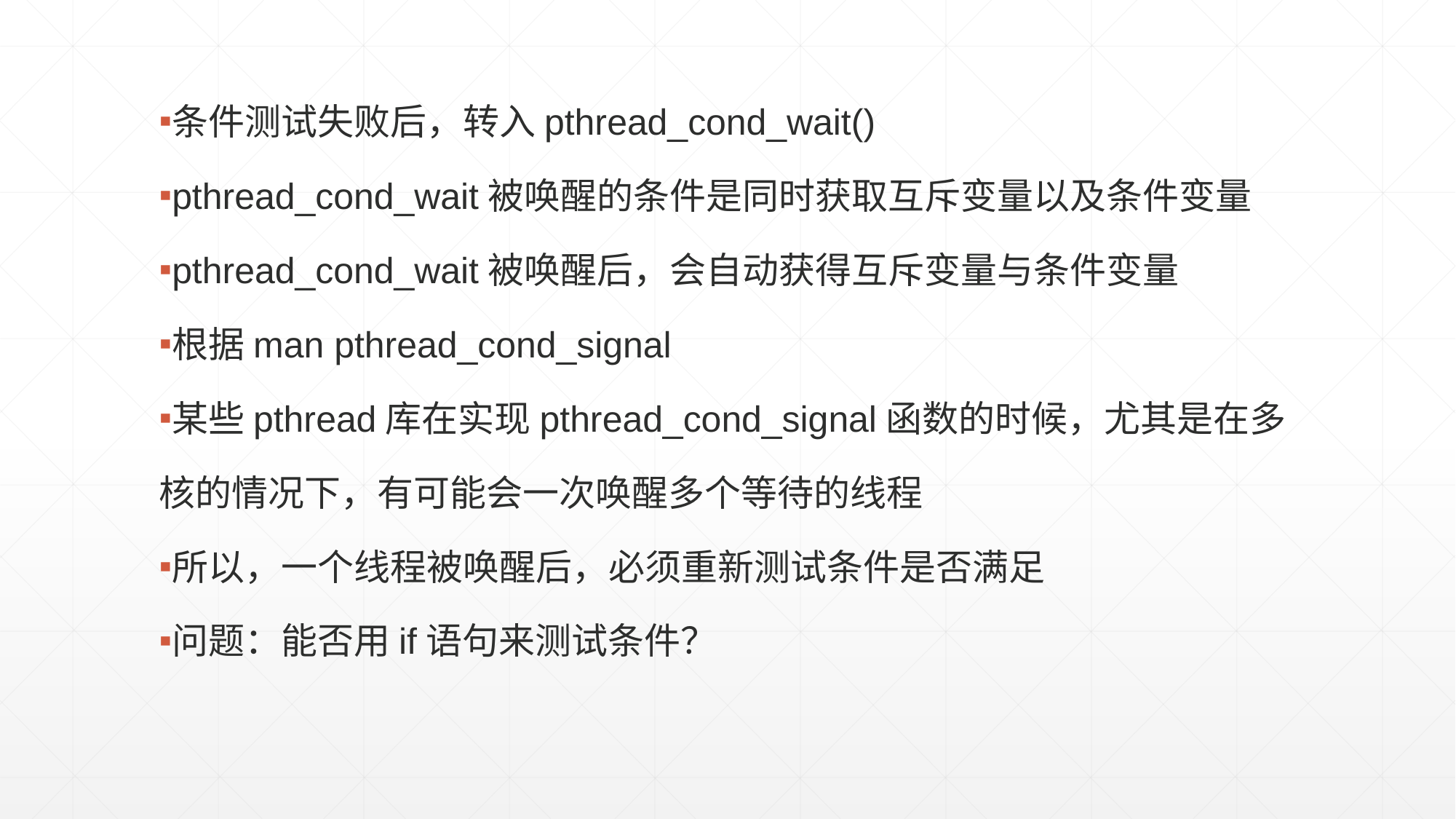

条件测试失败后，转入pthread_cond_wait()
pthread_cond_wait被唤醒的条件是同时获取互斥变量以及条件变量
pthread_cond_wait被唤醒后，会自动获得互斥变量与条件变量
根据man pthread_cond_signal
某些pthread库在实现pthread_cond_signal函数的时候，尤其是在多核的情况下，有可能会一次唤醒多个等待的线程
所以，一个线程被唤醒后，必须重新测试条件是否满足
问题：能否用if语句来测试条件？